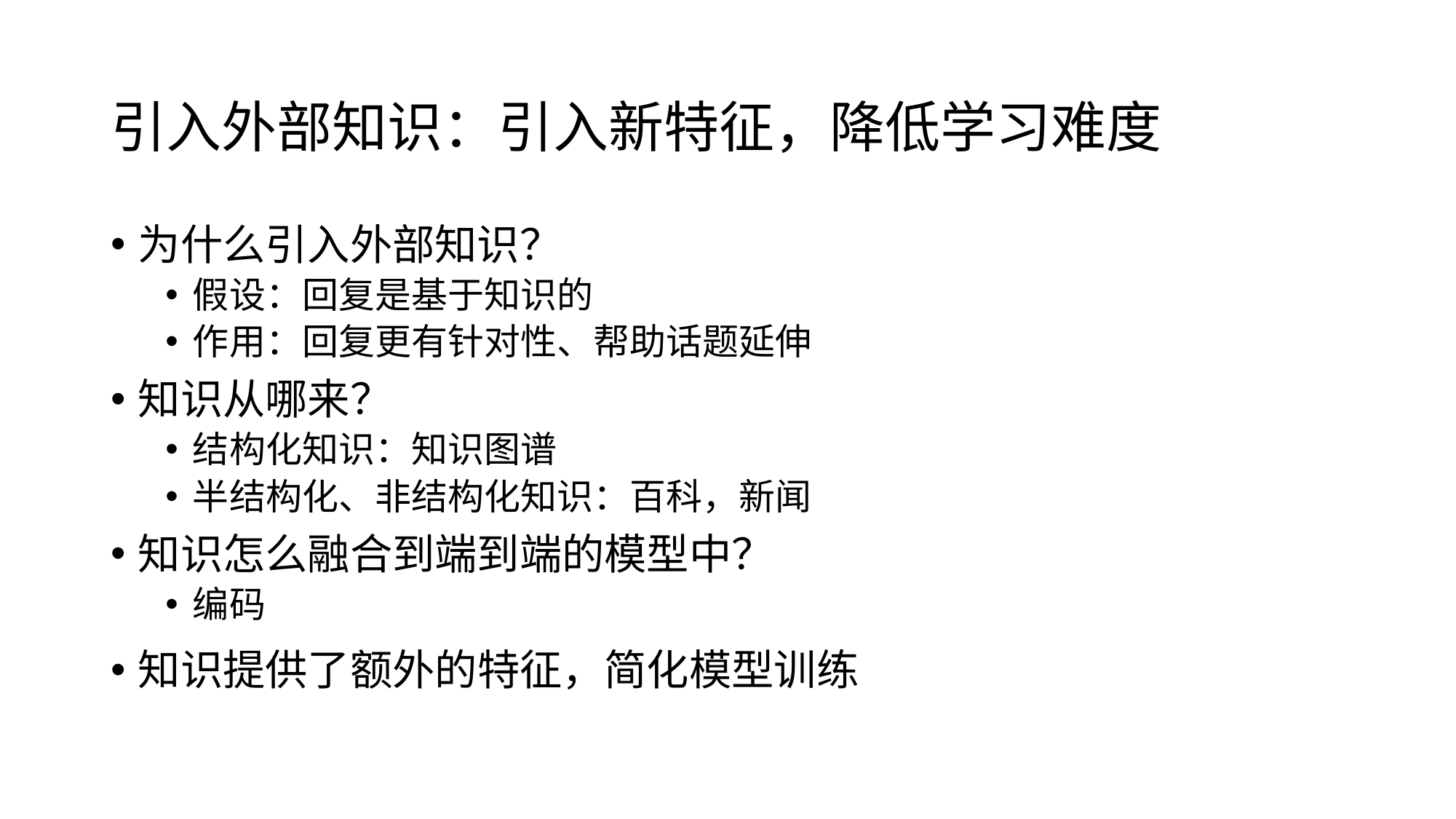

# 引入外部知识：引入新特征，降低学习难度
为什么引入外部知识？
假设：回复是基于知识的
作用：回复更有针对性、帮助话题延伸
知识从哪来？
结构化知识：知识图谱
半结构化、非结构化知识：百科，新闻
知识怎么融合到端到端的模型中？
编码
知识提供了额外的特征，简化模型训练